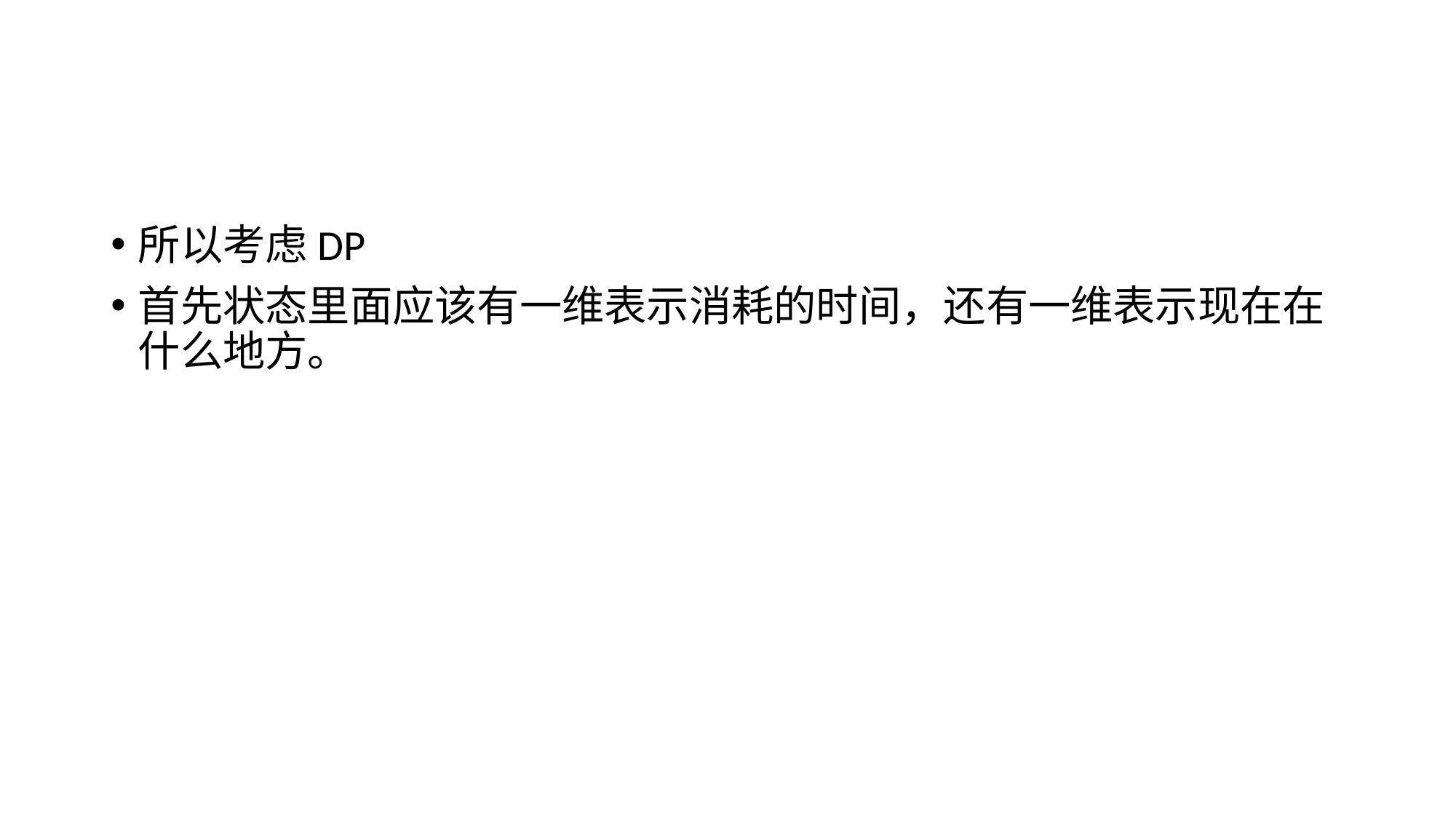

#
所以考虑DP
首先状态里面应该有一维表示消耗的时间，还有一维表示现在在什么地方。